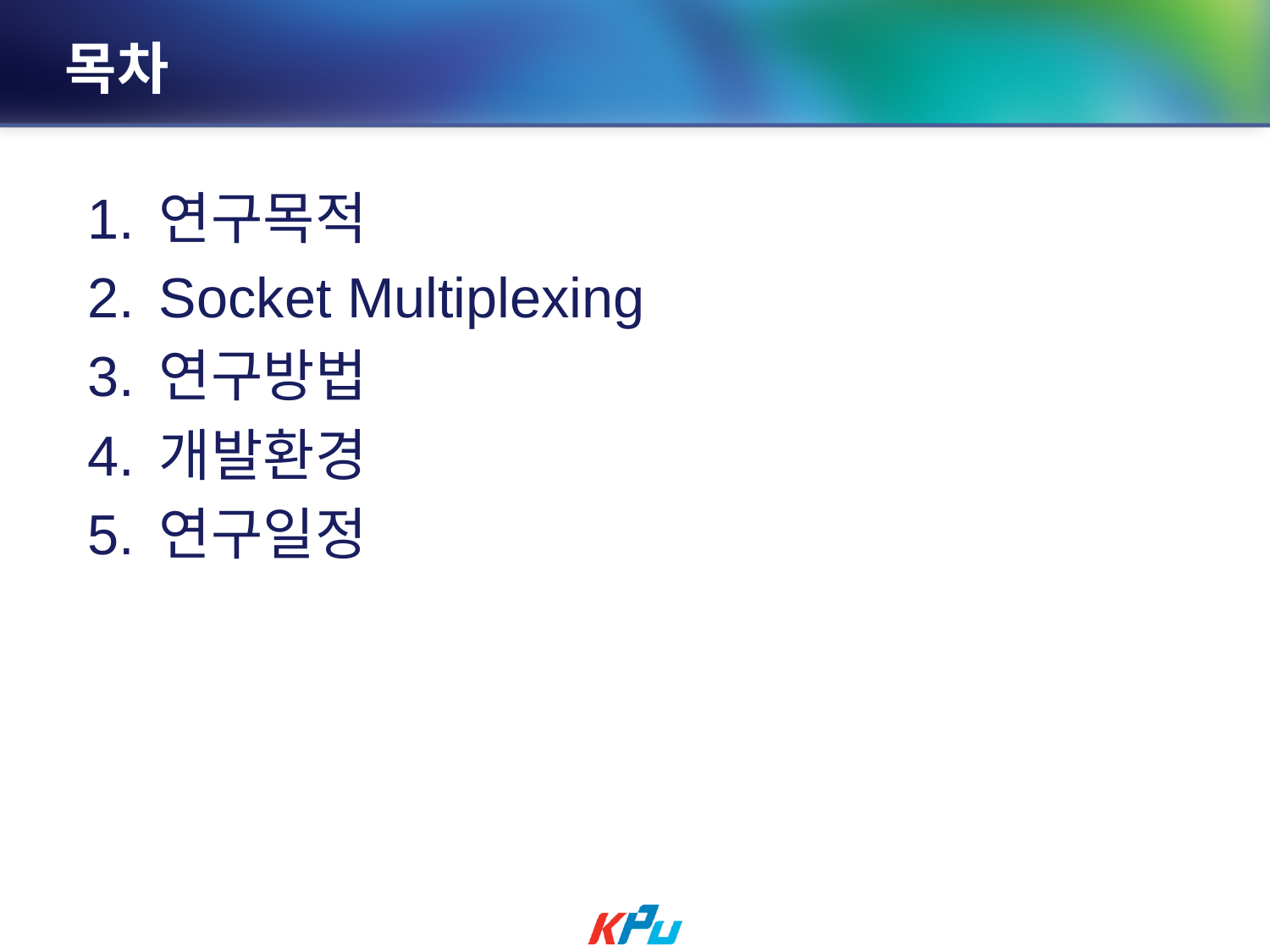

# 목차
연구목적
Socket Multiplexing
연구방법
개발환경
연구일정